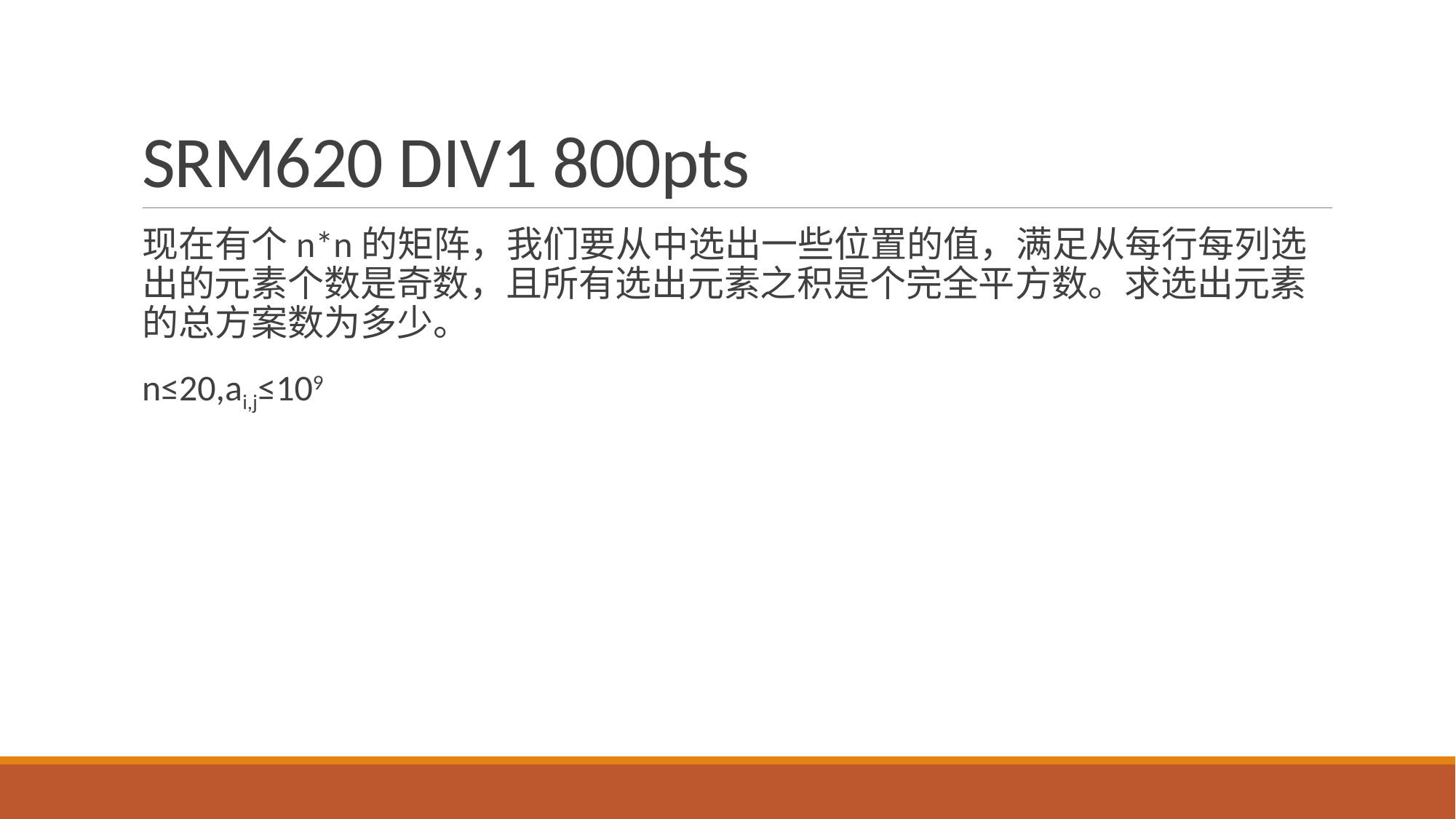

# SRM620 DIV1 800pts
现在有个n*n的矩阵，我们要从中选出一些位置的值，满足从每行每列选出的元素个数是奇数，且所有选出元素之积是个完全平方数。求选出元素的总方案数为多少。
n≤20,ai,j≤109